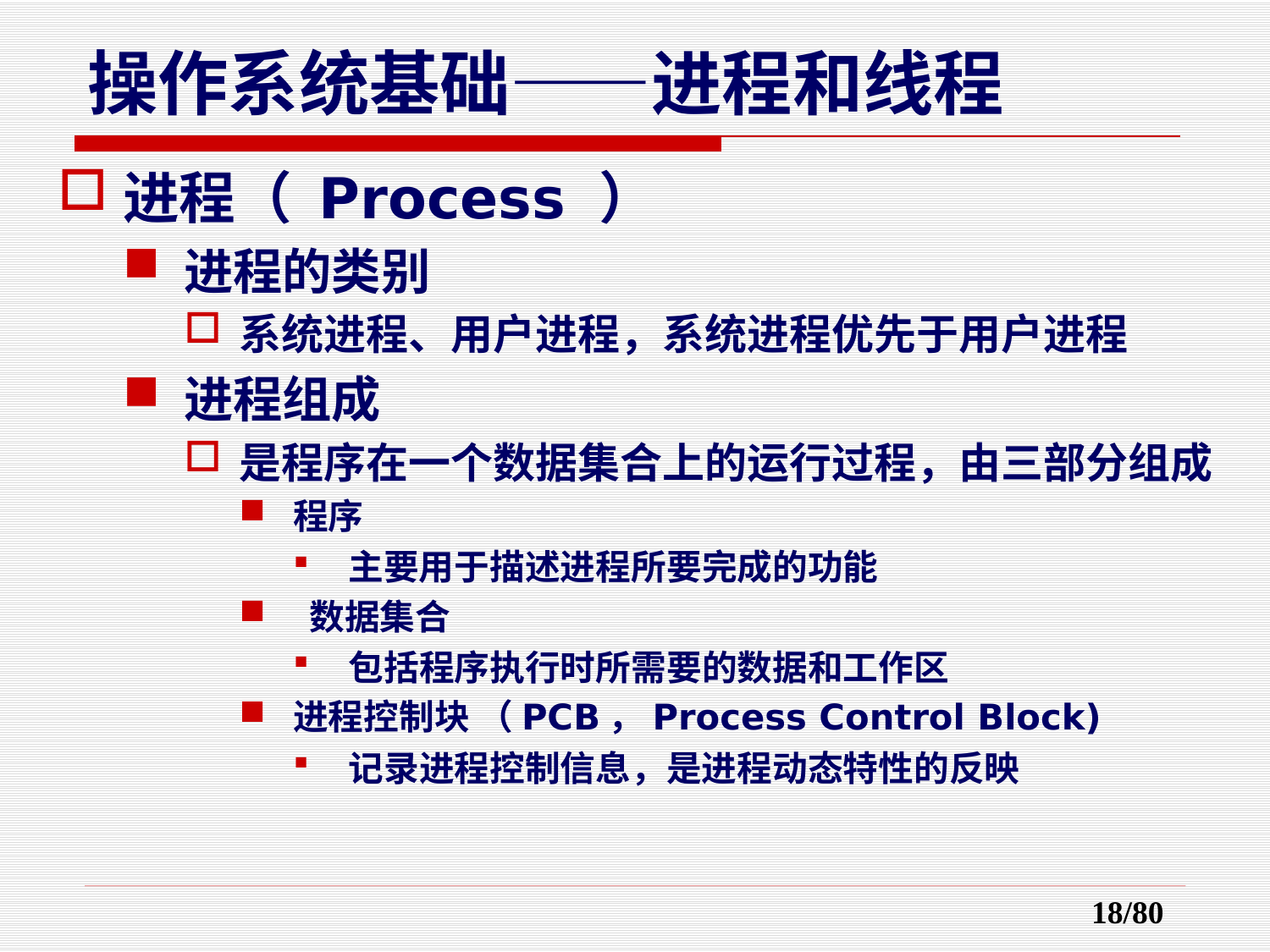

# 操作系统基础——进程和线程
进程（ Process ）
进程的类别
系统进程、用户进程，系统进程优先于用户进程
进程组成
是程序在一个数据集合上的运行过程，由三部分组成
程序
主要用于描述进程所要完成的功能
 数据集合
包括程序执行时所需要的数据和工作区
进程控制块 （PCB，Process Control Block)
记录进程控制信息，是进程动态特性的反映